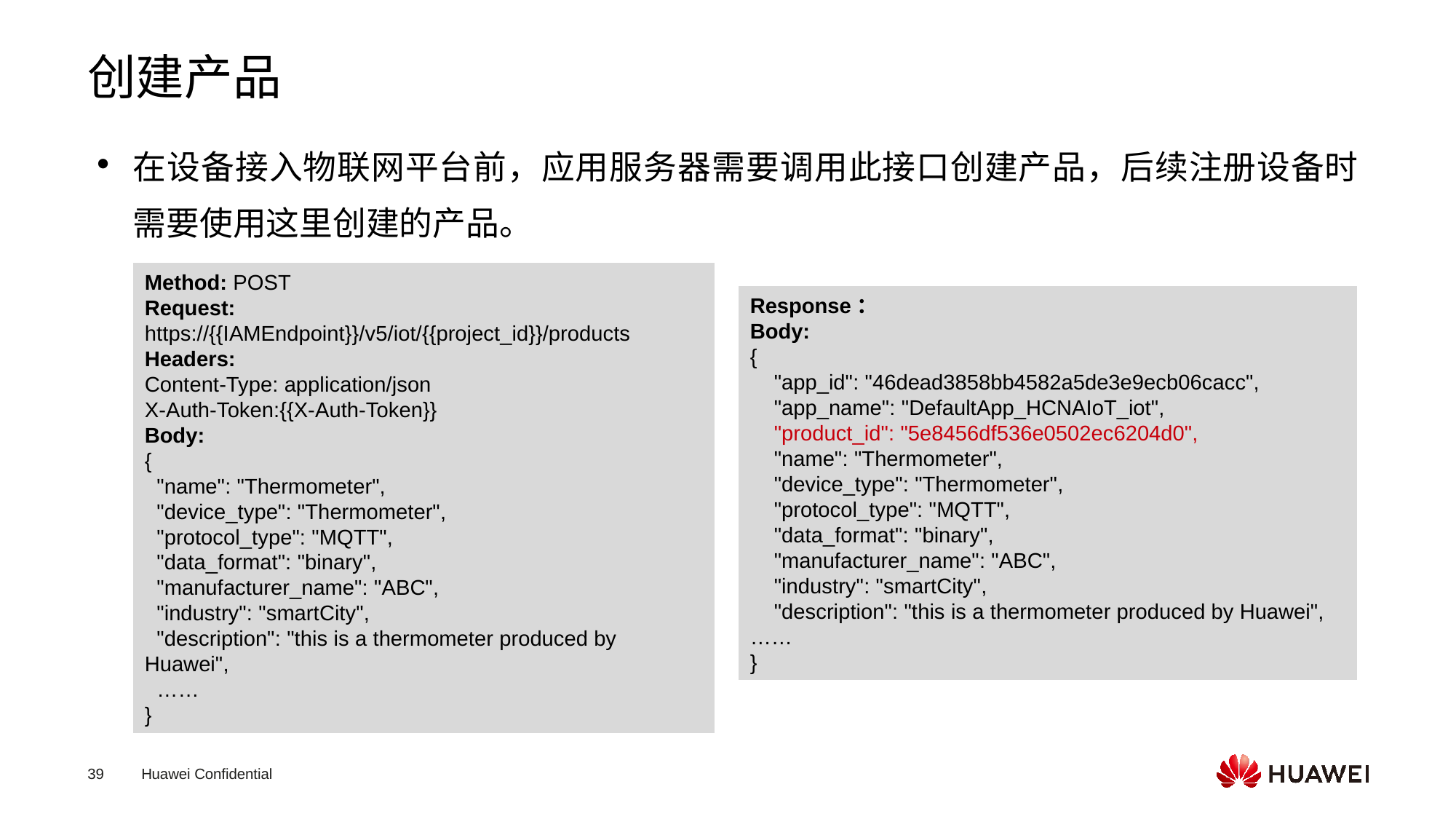

# 创建产品
在设备接入物联网平台前，应用服务器需要调用此接口创建产品，后续注册设备时需要使用这里创建的产品。
Method: POST
Request:
https://{{IAMEndpoint}}/v5/iot/{{project_id}}/products
Headers:
Content-Type: application/json
X-Auth-Token:{{X-Auth-Token}}
Body:
{
  "name": "Thermometer",
  "device_type": "Thermometer",
  "protocol_type": "MQTT",
  "data_format": "binary",
  "manufacturer_name": "ABC",
  "industry": "smartCity",
  "description": "this is a thermometer produced by    Huawei",
  ……
}
Response：
Body:
{
    "app_id": "46dead3858bb4582a5de3e9ecb06cacc",
    "app_name": "DefaultApp_HCNAIoT_iot",
    "product_id": "5e8456df536e0502ec6204d0",
    "name": "Thermometer",
    "device_type": "Thermometer",
    "protocol_type": "MQTT",
    "data_format": "binary",
    "manufacturer_name": "ABC",
    "industry": "smartCity",
    "description": "this is a thermometer produced by Huawei",
……
}